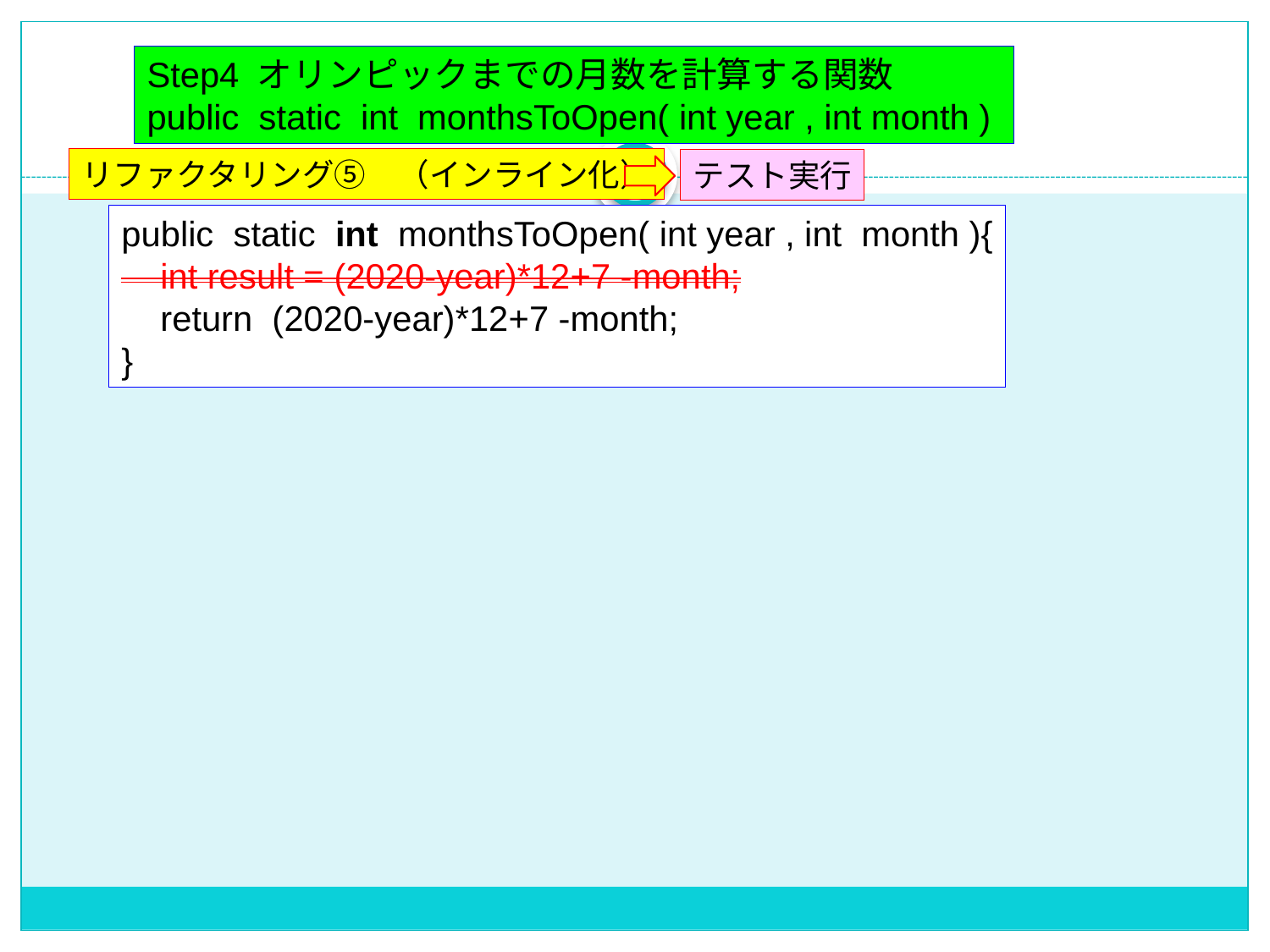

Step4 オリンピックまでの月数を計算する関数
public  static  int  monthsToOpen( int year , int month )
リファクタリング⑤　（インライン化）
テスト実行

public  static  int  monthsToOpen( int year , int  month ){
    int result = (2020-year)*12+7 -month;
    return  (2020-year)*12+7 -month;
}